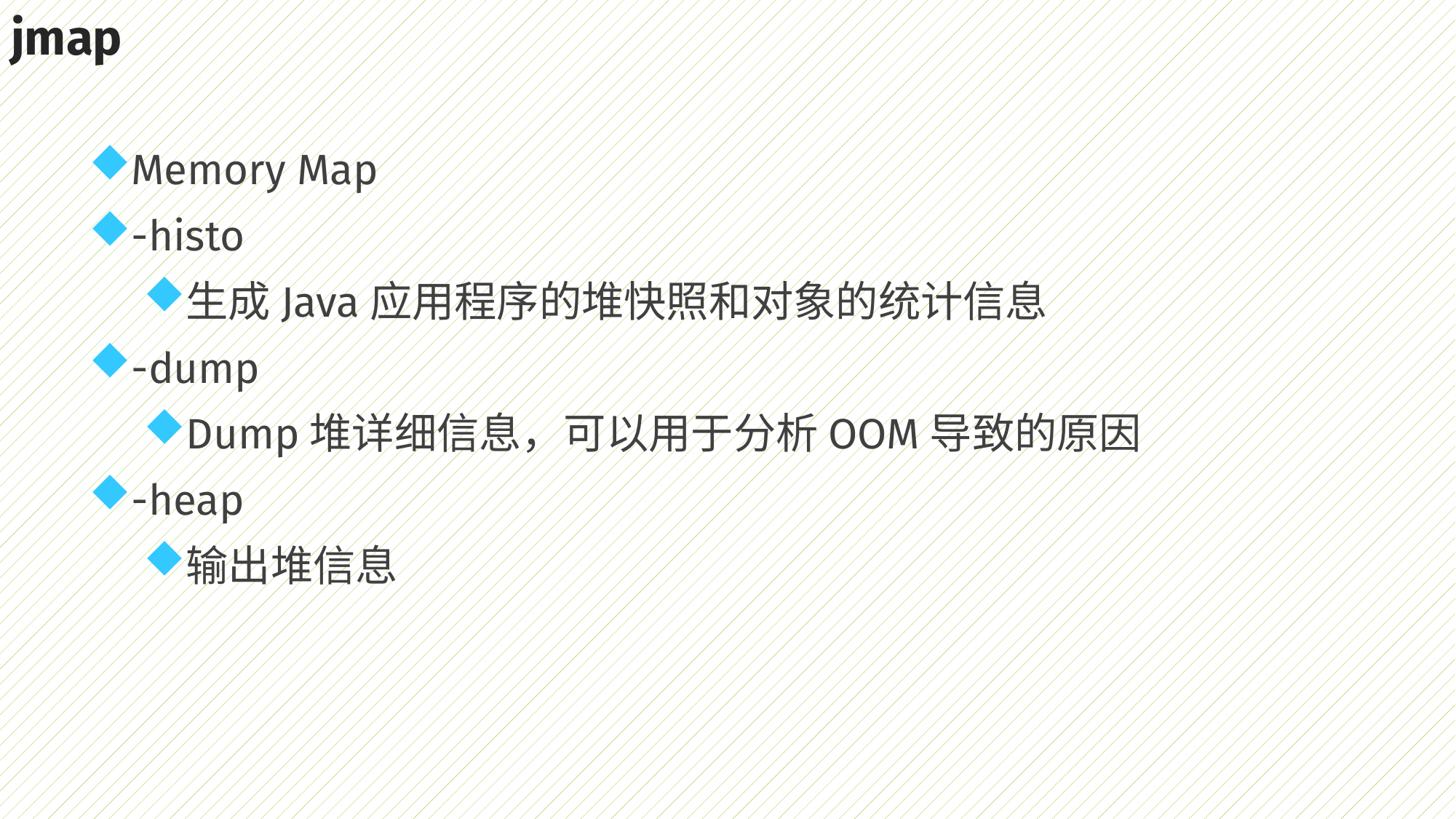

# jmap
Memory Map
-histo
生成Java应用程序的堆快照和对象的统计信息
-dump
Dump堆详细信息，可以用于分析OOM导致的原因
-heap
输出堆信息